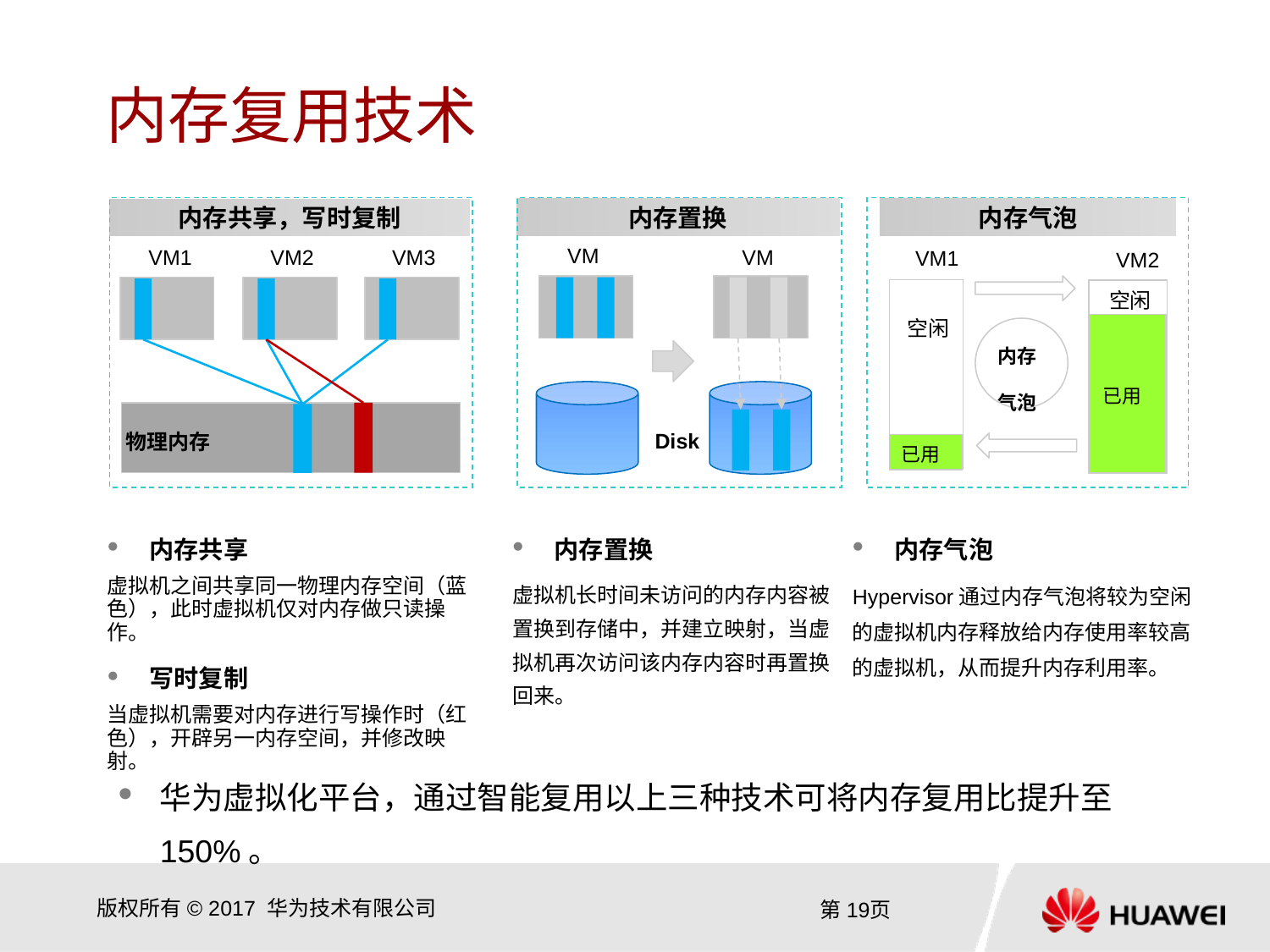

# 内存复用技术

内存置换
内存气泡
内存共享，写时复制
VM
VM1
VM2
VM3
VM
VM1
VM2

空闲
空闲

  内存
  气泡

已用

Disk
物理内存

已用
内存共享
虚拟机之间共享同一物理内存空间（蓝色），此时虚拟机仅对内存做只读操作。
写时复制
当虚拟机需要对内存进行写操作时（红色），开辟另一内存空间，并修改映射。
内存置换
虚拟机长时间未访问的内存内容被置换到存储中，并建立映射，当虚拟机再次访问该内存内容时再置换回来。
内存气泡
Hypervisor通过内存气泡将较为空闲的虚拟机内存释放给内存使用率较高的虚拟机，从而提升内存利用率。
华为虚拟化平台，通过智能复用以上三种技术可将内存复用比提升至150%。